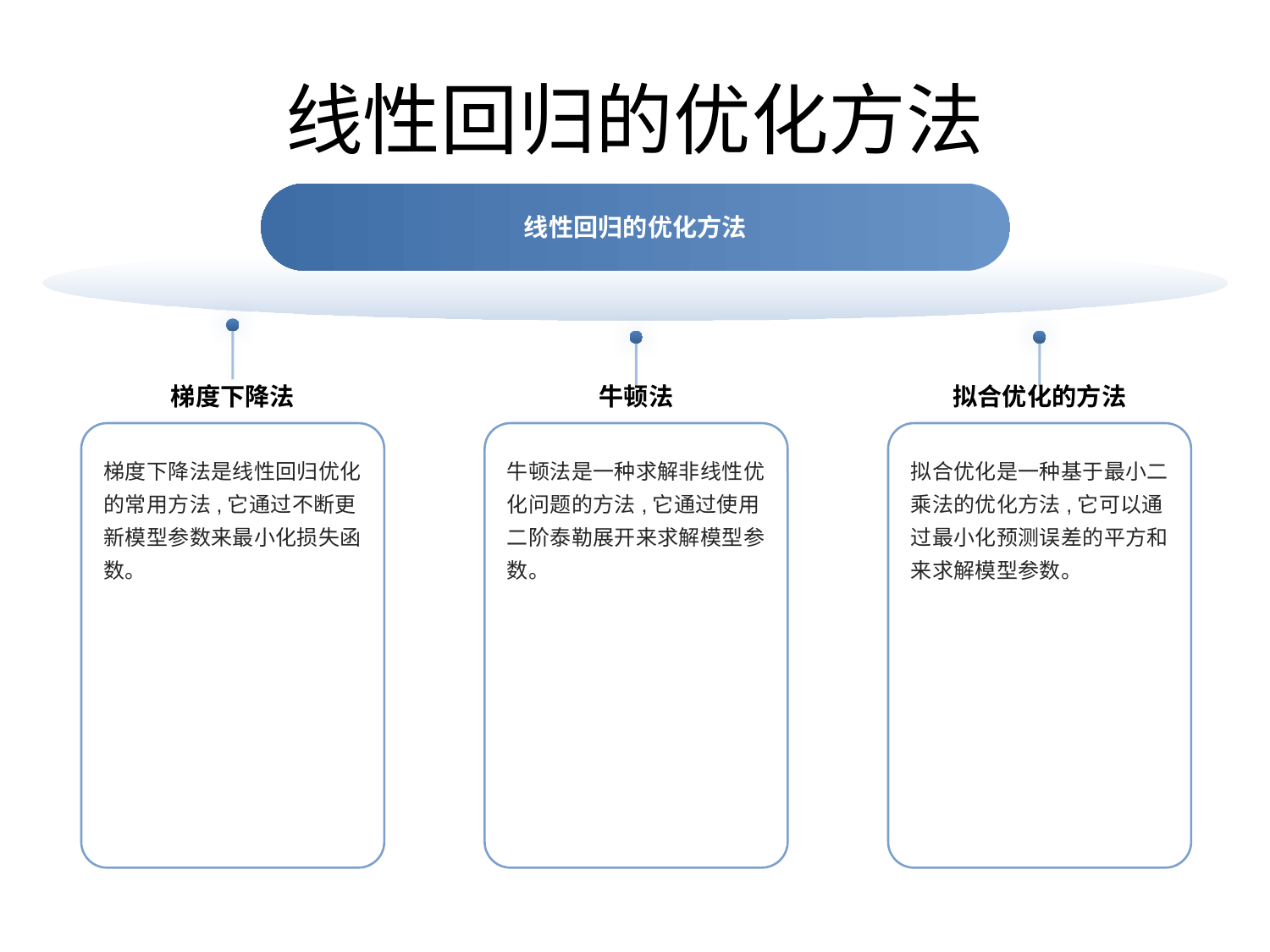

# 线性回归的优化方法
线性回归的优化方法

梯度下降法
牛顿法
拟合优化的方法
梯度下降法是线性回归优化的常用方法,它通过不断更新模型参数来最小化损失函数。
牛顿法是一种求解非线性优化问题的方法,它通过使用二阶泰勒展开来求解模型参数。
拟合优化是一种基于最小二乘法的优化方法,它可以通过最小化预测误差的平方和来求解模型参数。